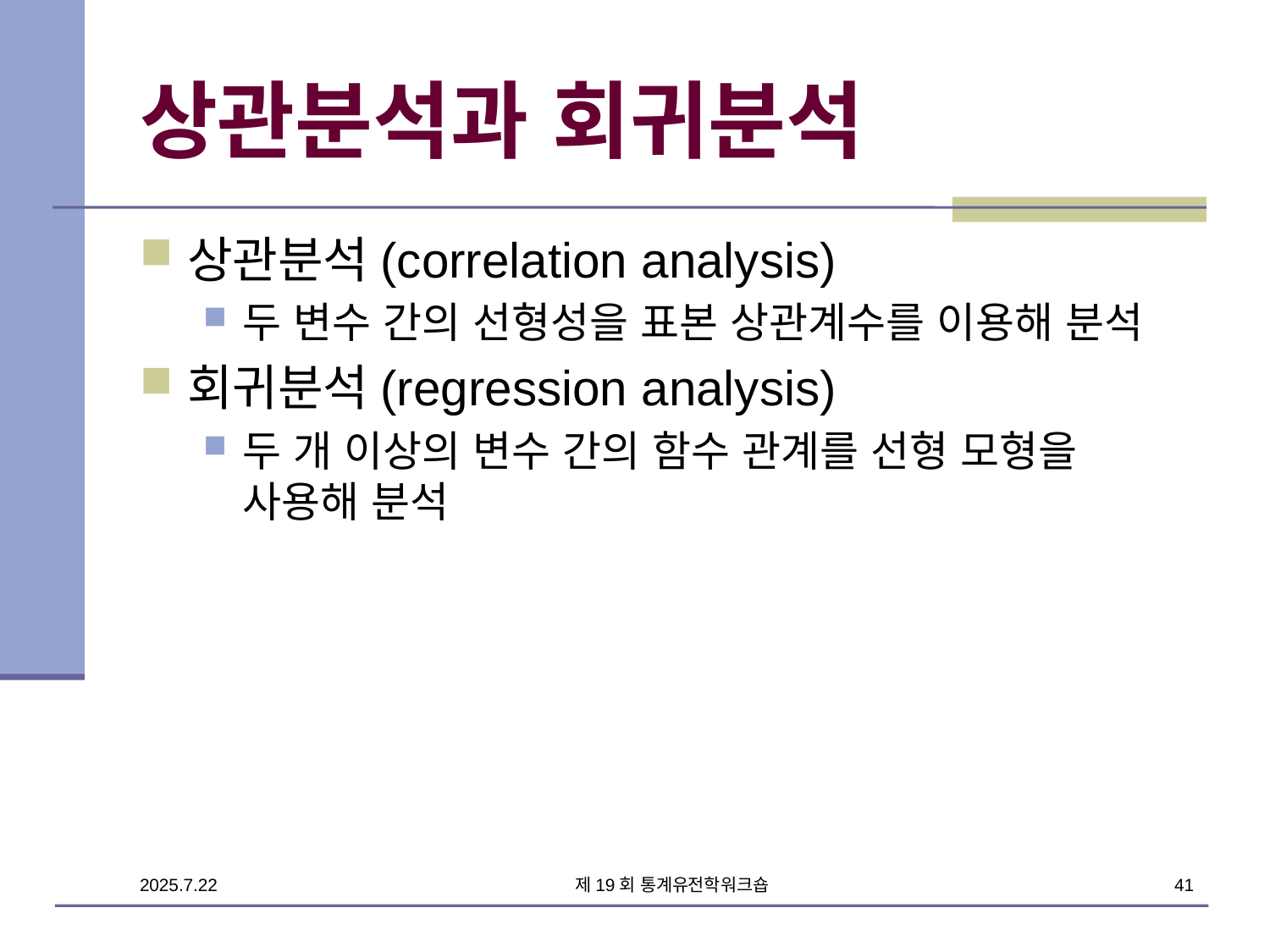

# 상관분석과 회귀분석
상관분석(correlation analysis)
두 변수 간의 선형성을 표본 상관계수를 이용해 분석
회귀분석(regression analysis)
두 개 이상의 변수 간의 함수 관계를 선형 모형을 사용해 분석
제19회 통계유전학워크숍
41
2025.7.22